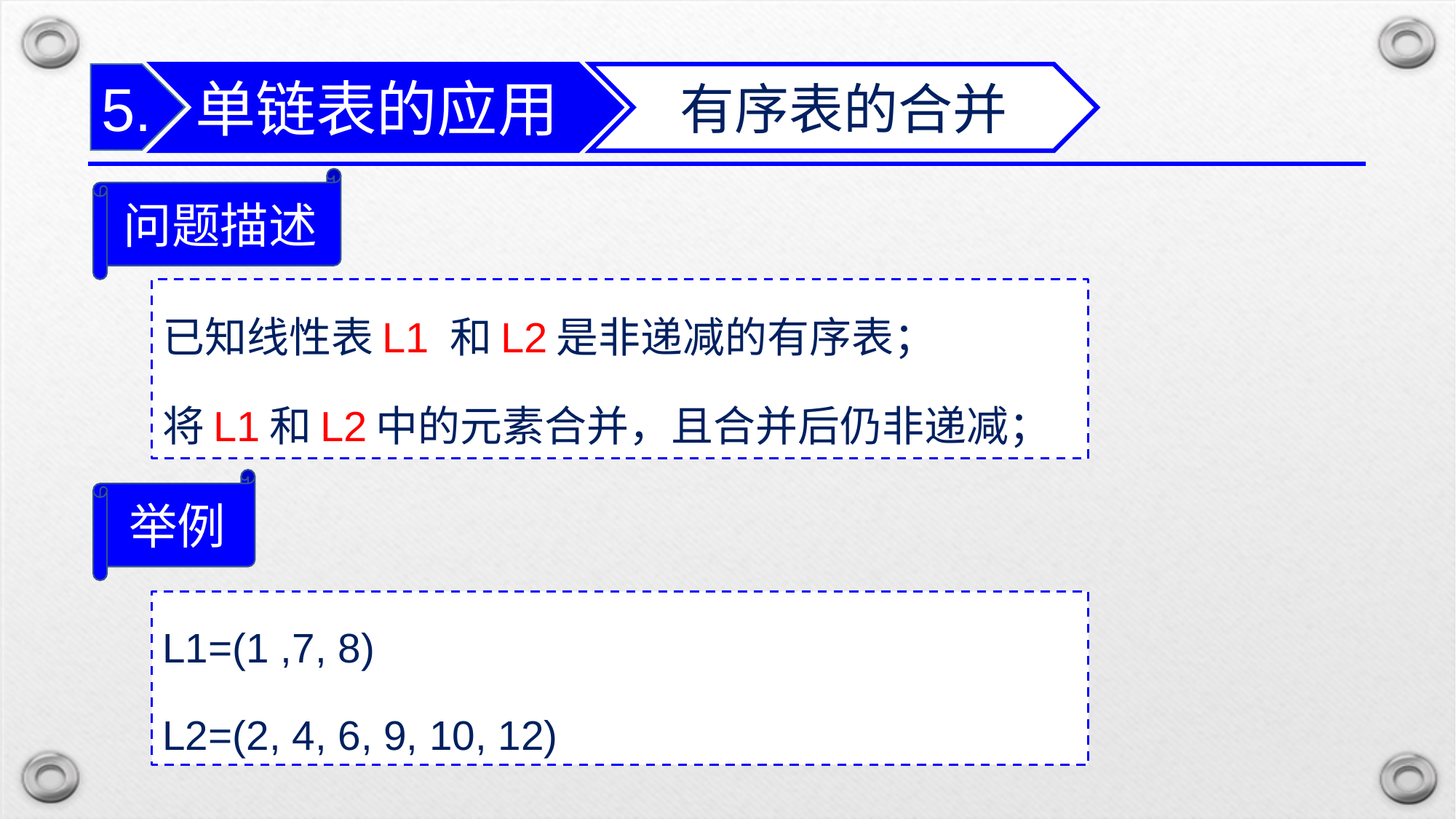

单链表的应用

5.
有序表的合并
问题描述
已知线性表L1 和L2是非递减的有序表；
将L1和L2中的元素合并，且合并后仍非递减；
举例
L1=(1 ,7, 8)
L2=(2, 4, 6, 9, 10, 12)